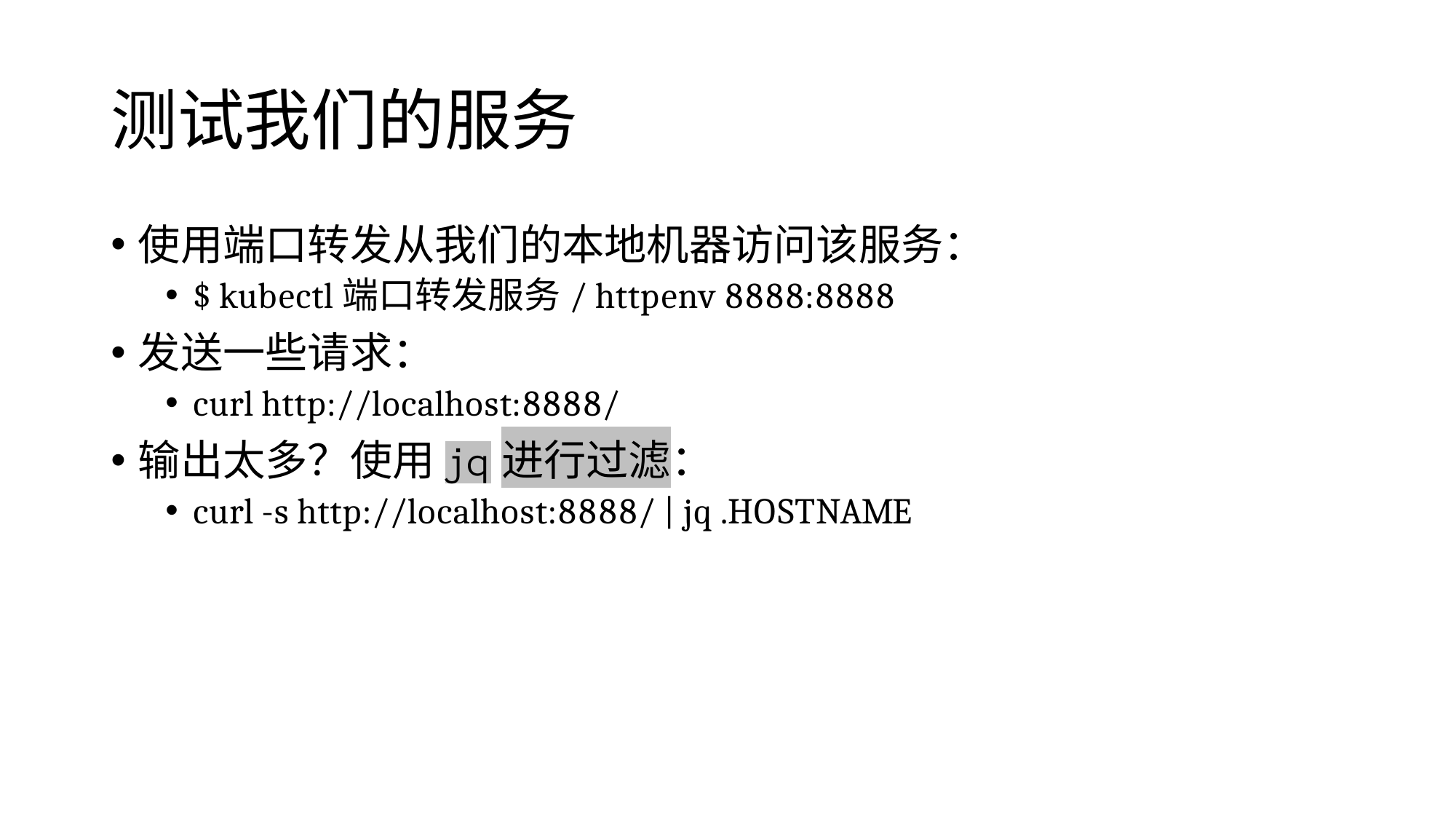

# 测试我们的服务
使用端口转发从我们的本地机器访问该服务：
$ kubectl端口转发服务/ httpenv 8888:8888
发送一些请求：
curl http://localhost:8888/
输出太多？使用jq进行过滤：
curl -s http://localhost:8888/ | jq .HOSTNAME